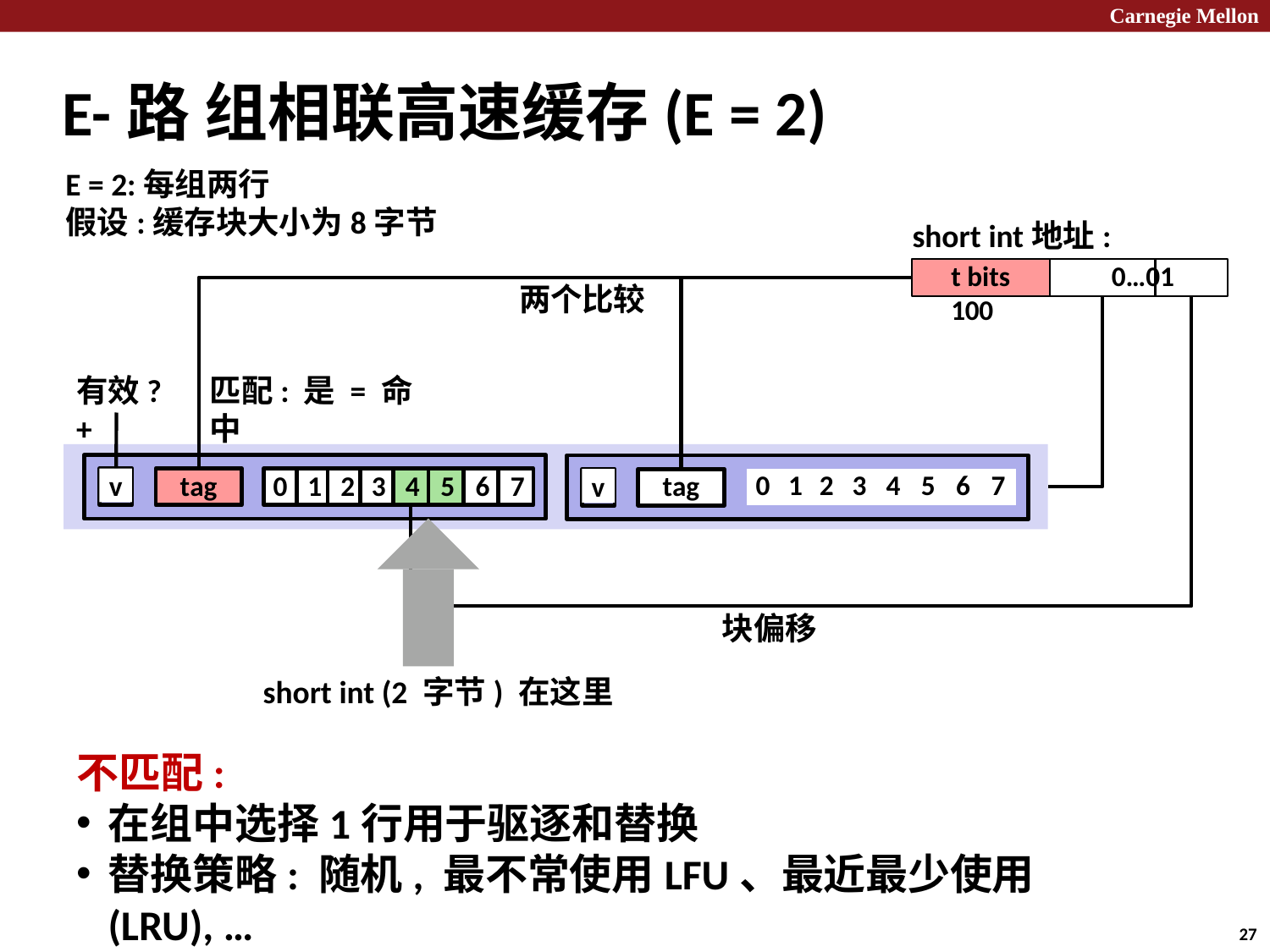

Carnegie Mellon
# E-路 组相联高速缓存(E = 2)
E = 2:每组两行
假设:缓存块大小为8字节
short int地址:
t bits	0…01	100

两个比较

有效? +
匹配: 是 = 命中

tag
0	1   2	3	4	5	6	7

v

tag

v

| 0 | 1 | 2 | 3 | 4 | 5 | 6 | 7 |
| --- | --- | --- | --- | --- | --- | --- | --- |

块偏移
short int (2 字节) 在这里

不匹配:
在组中选择1行用于驱逐和替换
替换策略: 随机, 最不常使用LFU、最近最少使用(LRU), …
27